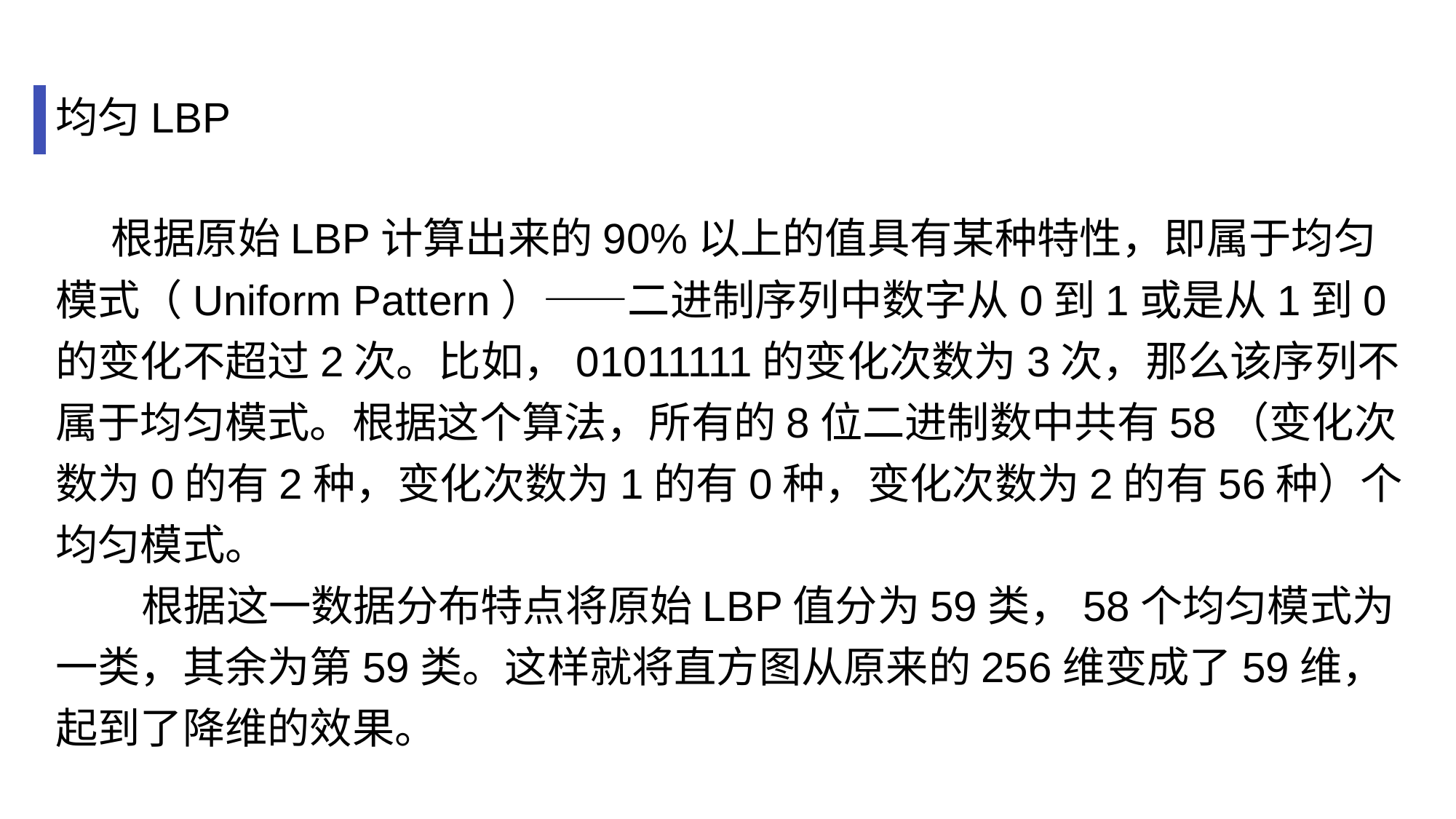

均匀LBP

    根据原始LBP计算出来的90%以上的值具有某种特性，即属于均匀模式（Uniform Pattern）——二进制序列中数字从0到1或是从1到0的变化不超过2次。比如，01011111的变化次数为3次，那么该序列不属于均匀模式。根据这个算法，所有的8位二进制数中共有58（变化次数为0的有2种，变化次数为1的有0种，变化次数为2的有56种）个均匀模式。
        根据这一数据分布特点将原始LBP值分为59类，58个均匀模式为一类，其余为第59类。这样就将直方图从原来的256维变成了59维，起到了降维的效果。